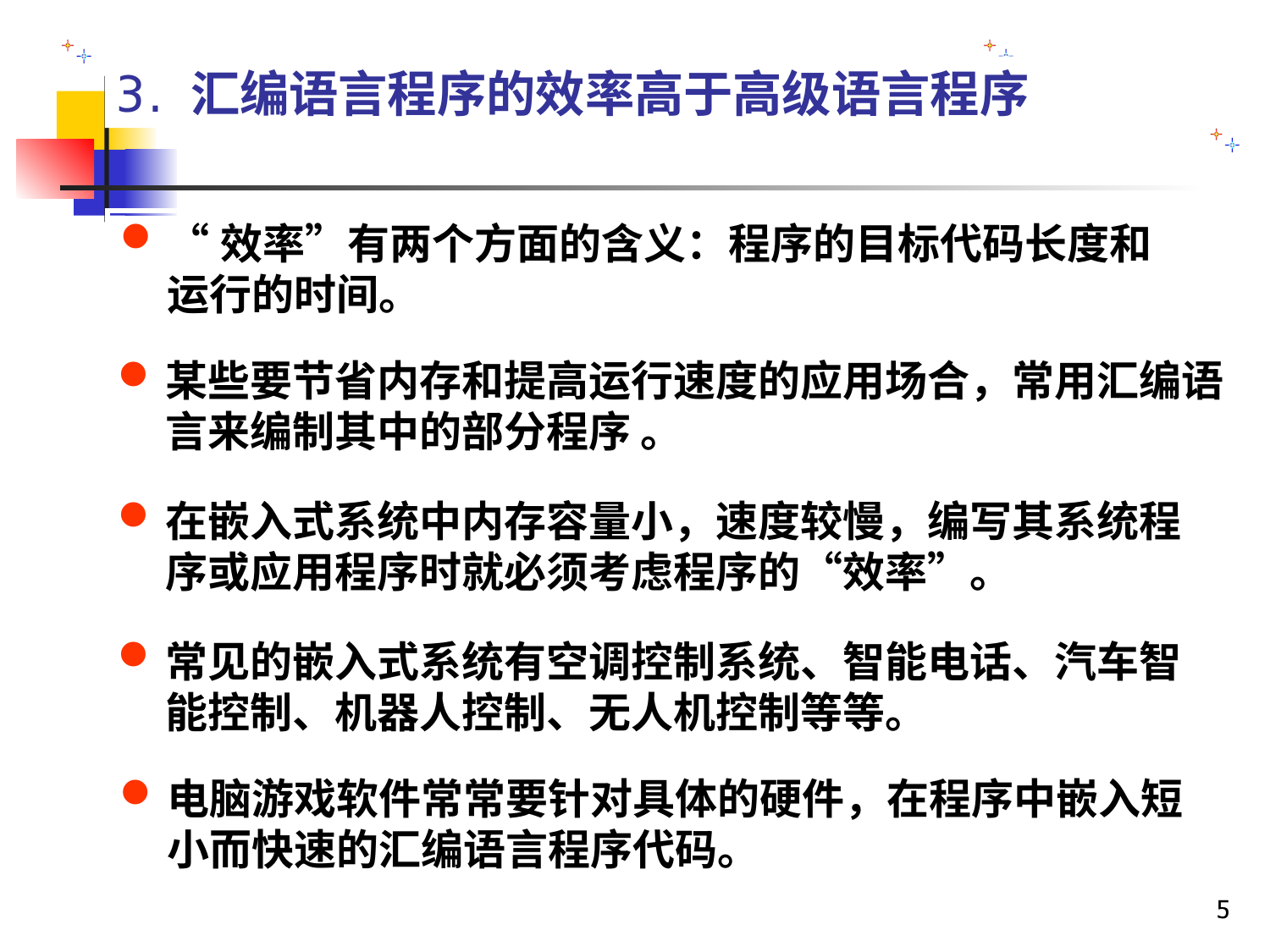

3. 汇编语言程序的效率高于高级语言程序
“效率”有两个方面的含义：程序的目标代码长度和运行的时间。
某些要节省内存和提高运行速度的应用场合，常用汇编语言来编制其中的部分程序 。
在嵌入式系统中内存容量小，速度较慢，编写其系统程序或应用程序时就必须考虑程序的“效率”。
常见的嵌入式系统有空调控制系统、智能电话、汽车智能控制、机器人控制、无人机控制等等。
电脑游戏软件常常要针对具体的硬件，在程序中嵌入短小而快速的汇编语言程序代码。
5